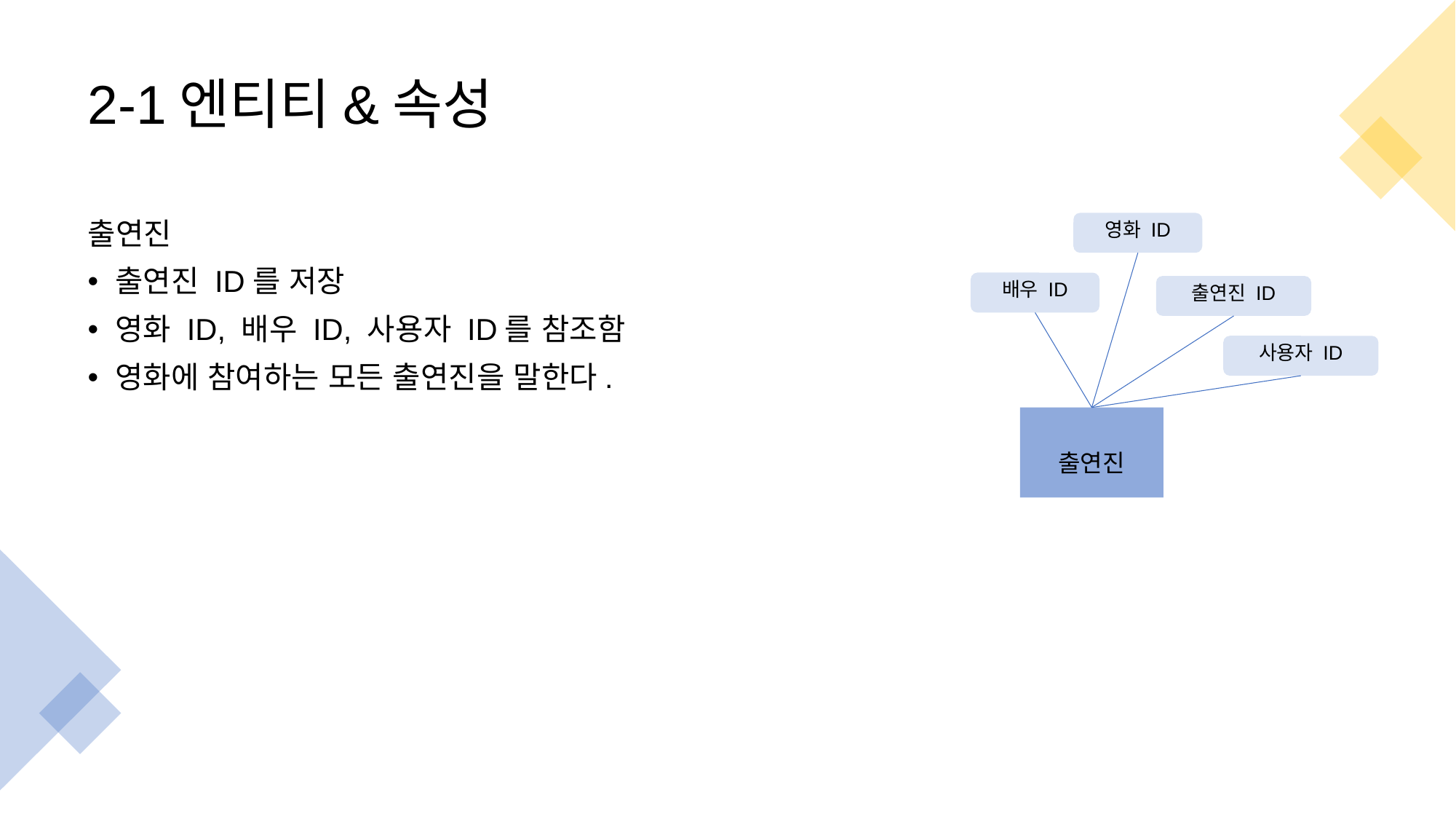

# 2-1엔티티&속성
영화 ID
배우 ID
출연진 ID

출연진

사용자 ID
출연진
출연진 ID를 저장
영화 ID, 배우 ID, 사용자 ID를 참조함
영화에 참여하는 모든 출연진을 말한다.